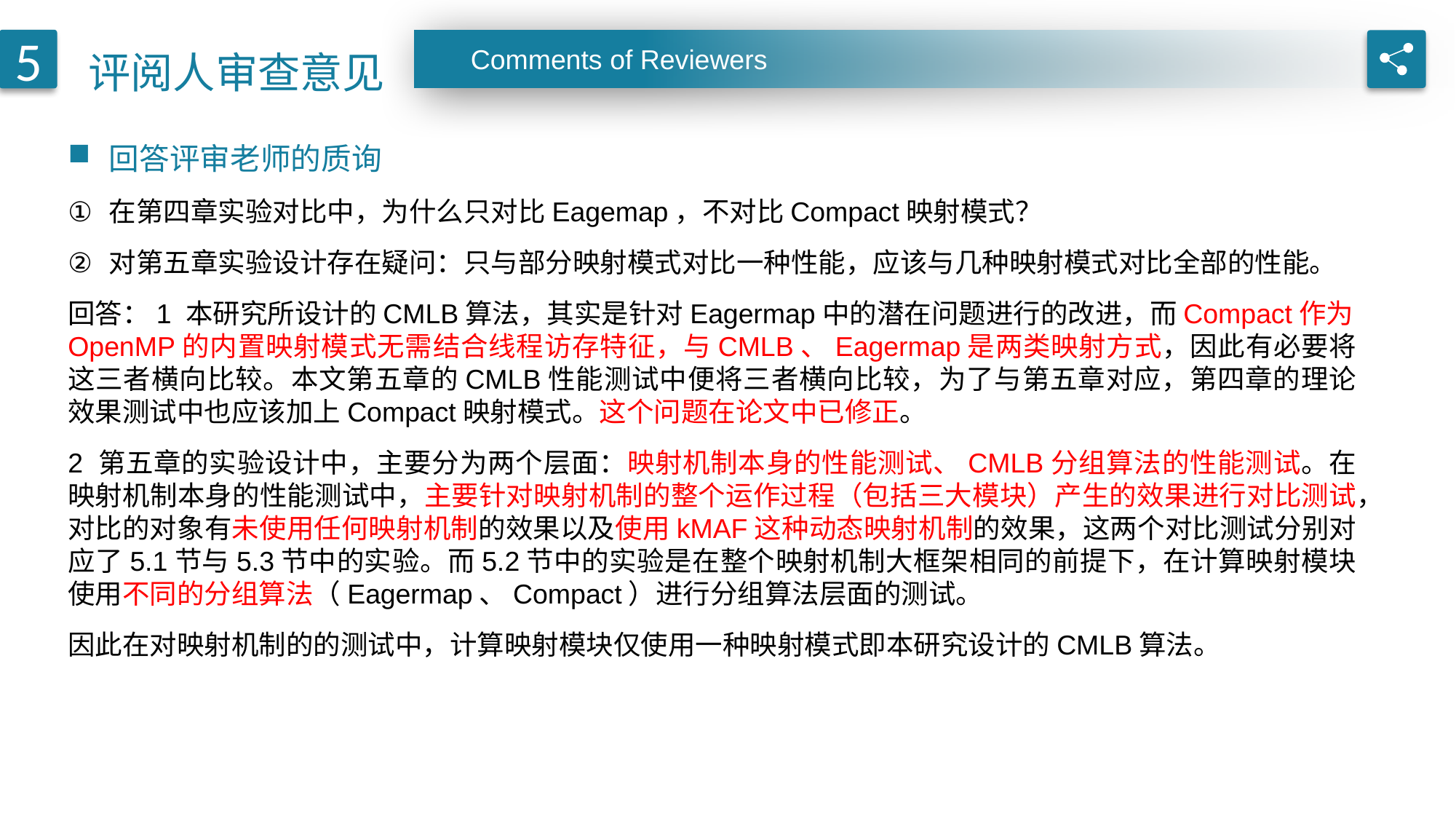

评阅人审查意见
5

Comments of Reviewers

回答评审老师的质询
在第四章实验对比中，为什么只对比Eagemap，不对比Compact映射模式？
对第五章实验设计存在疑问：只与部分映射模式对比一种性能，应该与几种映射模式对比全部的性能。
回答：1 本研究所设计的CMLB算法，其实是针对Eagermap中的潜在问题进行的改进，而Compact作为OpenMP的内置映射模式无需结合线程访存特征，与CMLB、Eagermap是两类映射方式，因此有必要将这三者横向比较。本文第五章的CMLB性能测试中便将三者横向比较，为了与第五章对应，第四章的理论效果测试中也应该加上Compact映射模式。这个问题在论文中已修正。
2 第五章的实验设计中，主要分为两个层面：映射机制本身的性能测试、CMLB分组算法的性能测试。在映射机制本身的性能测试中，主要针对映射机制的整个运作过程（包括三大模块）产生的效果进行对比测试，对比的对象有未使用任何映射机制的效果以及使用kMAF这种动态映射机制的效果，这两个对比测试分别对应了5.1节与5.3节中的实验。而5.2节中的实验是在整个映射机制大框架相同的前提下，在计算映射模块使用不同的分组算法（Eagermap、Compact）进行分组算法层面的测试。
因此在对映射机制的的测试中，计算映射模块仅使用一种映射模式即本研究设计的CMLB算法。